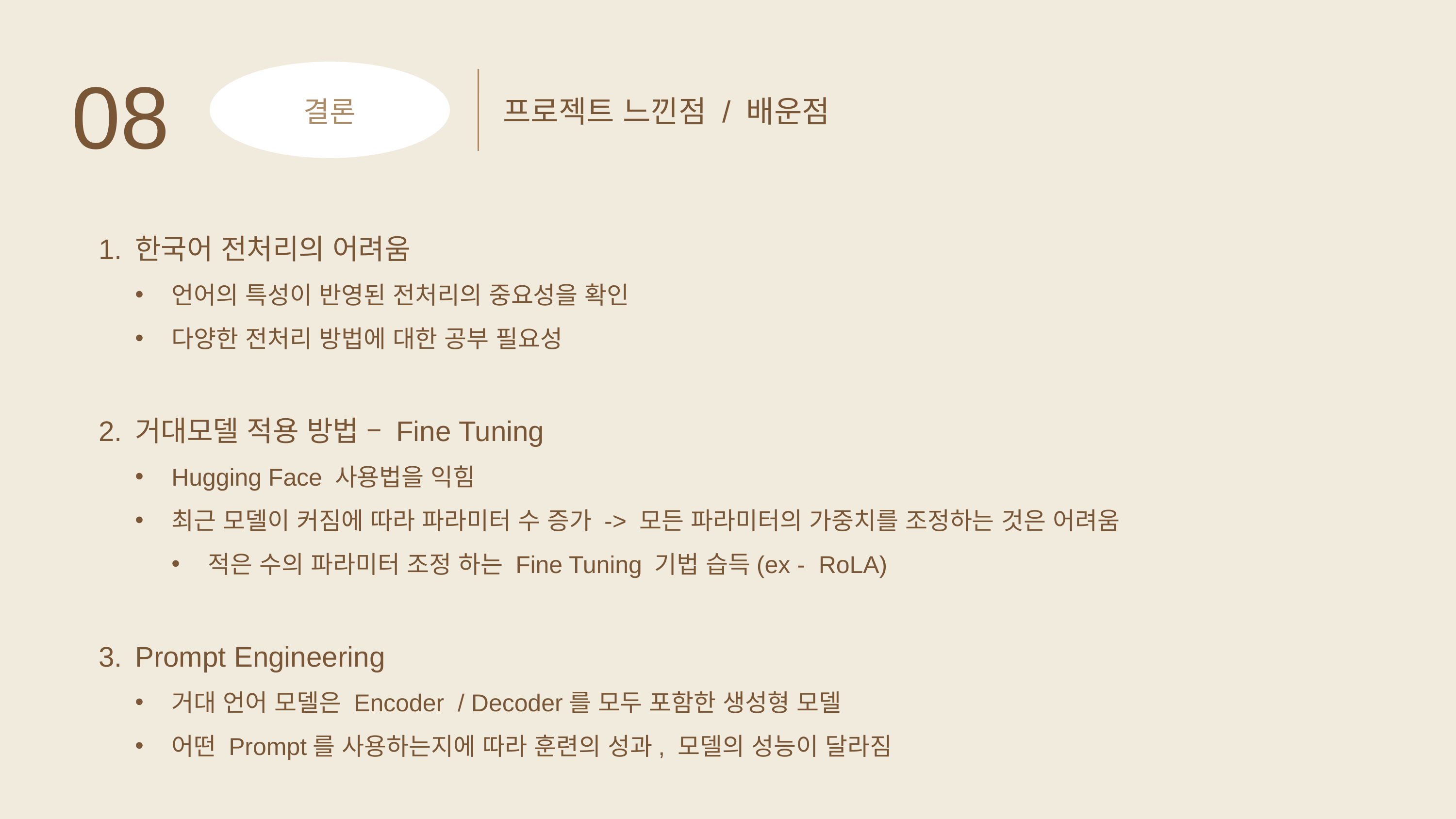

08

프로젝트 느낀점 / 배운점
결론
한국어 전처리의 어려움
언어의 특성이 반영된 전처리의 중요성을 확인
다양한 전처리 방법에 대한 공부 필요성

거대모델 적용 방법 – Fine Tuning
Hugging Face 사용법을 익힘
최근 모델이 커짐에 따라 파라미터 수 증가 -> 모든 파라미터의 가중치를 조정하는 것은 어려움
적은 수의 파라미터 조정 하는 Fine Tuning 기법 습득(ex -  RoLA)

Prompt Engineering
거대 언어 모델은 Encoder  / Decoder를 모두 포함한 생성형 모델
어떤 Prompt를 사용하는지에 따라 훈련의 성과, 모델의 성능이 달라짐